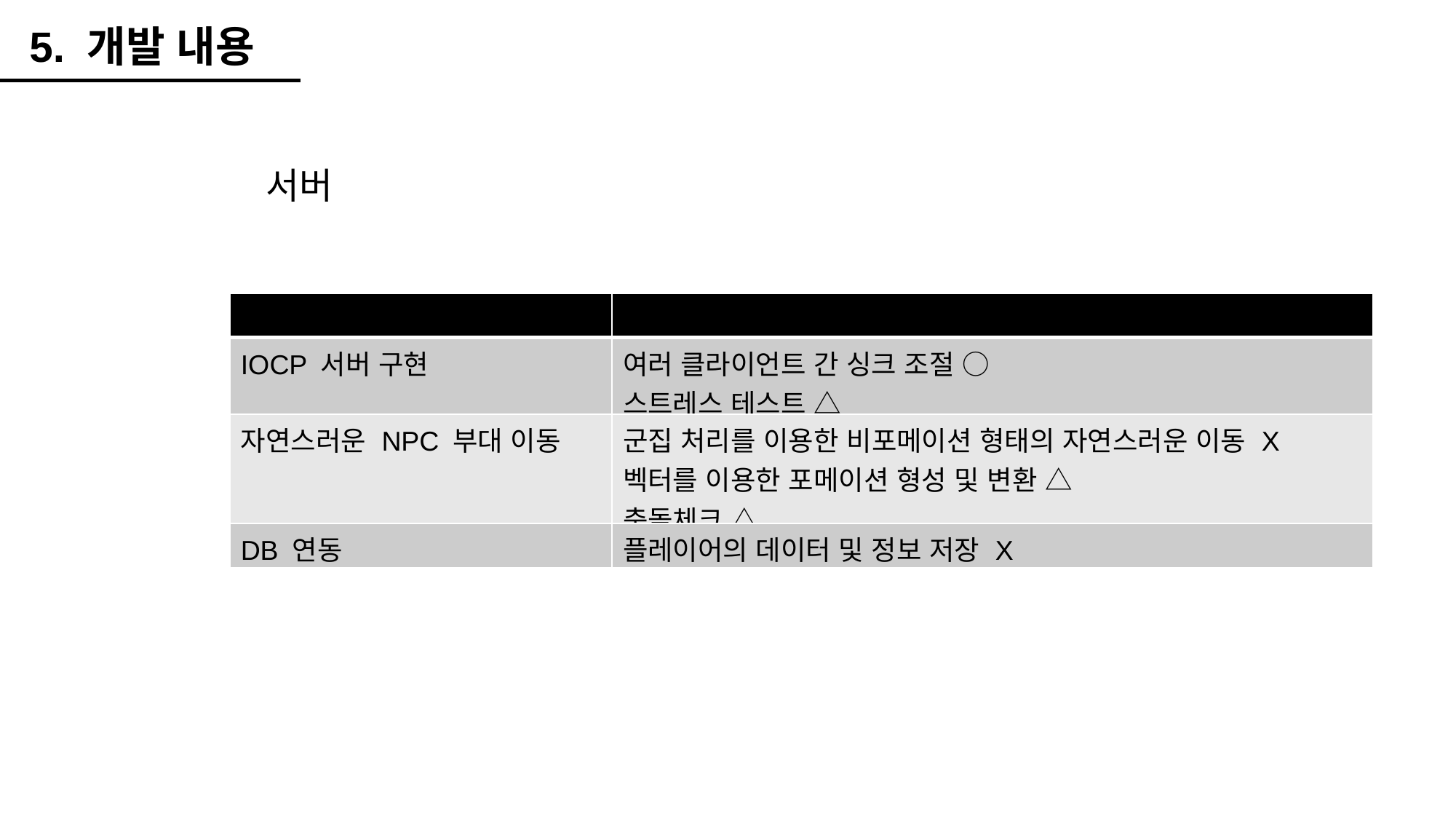

5. 개발 내용
서버
|  |  |
| --- | --- |
| IOCP 서버 구현 | 여러 클라이언트 간 싱크 조절 ○ 스트레스 테스트 △ |
| 자연스러운 NPC 부대 이동 | 군집 처리를 이용한 비포메이션 형태의 자연스러운 이동 X 벡터를 이용한 포메이션 형성 및 변환 △ 충돌체크 △ |
| DB 연동 | 플레이어의 데이터 및 정보 저장 X |